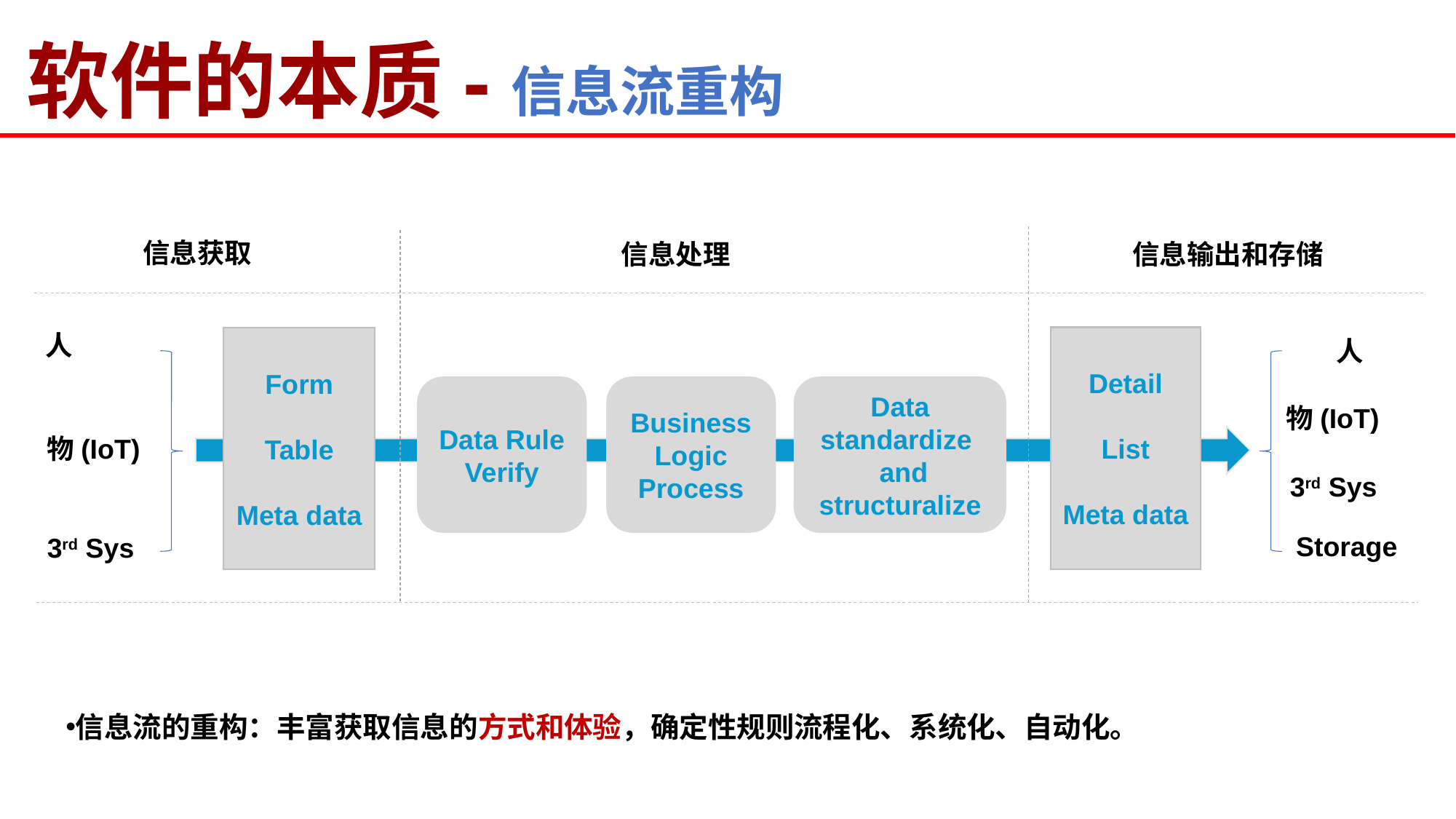

软件的本质-信息流重构
信息获取
信息处理
信息输出和存储
人
Detail

List

Meta data
Form

Table

Meta data
人

Data Rule
Verify
Business Logic
Process
Data
standardize
 and structuralize
物(IoT)
物(IoT)

3rd Sys
Storage
3rd Sys
信息流的重构：丰富获取信息的方式和体验，确定性规则流程化、系统化、自动化。